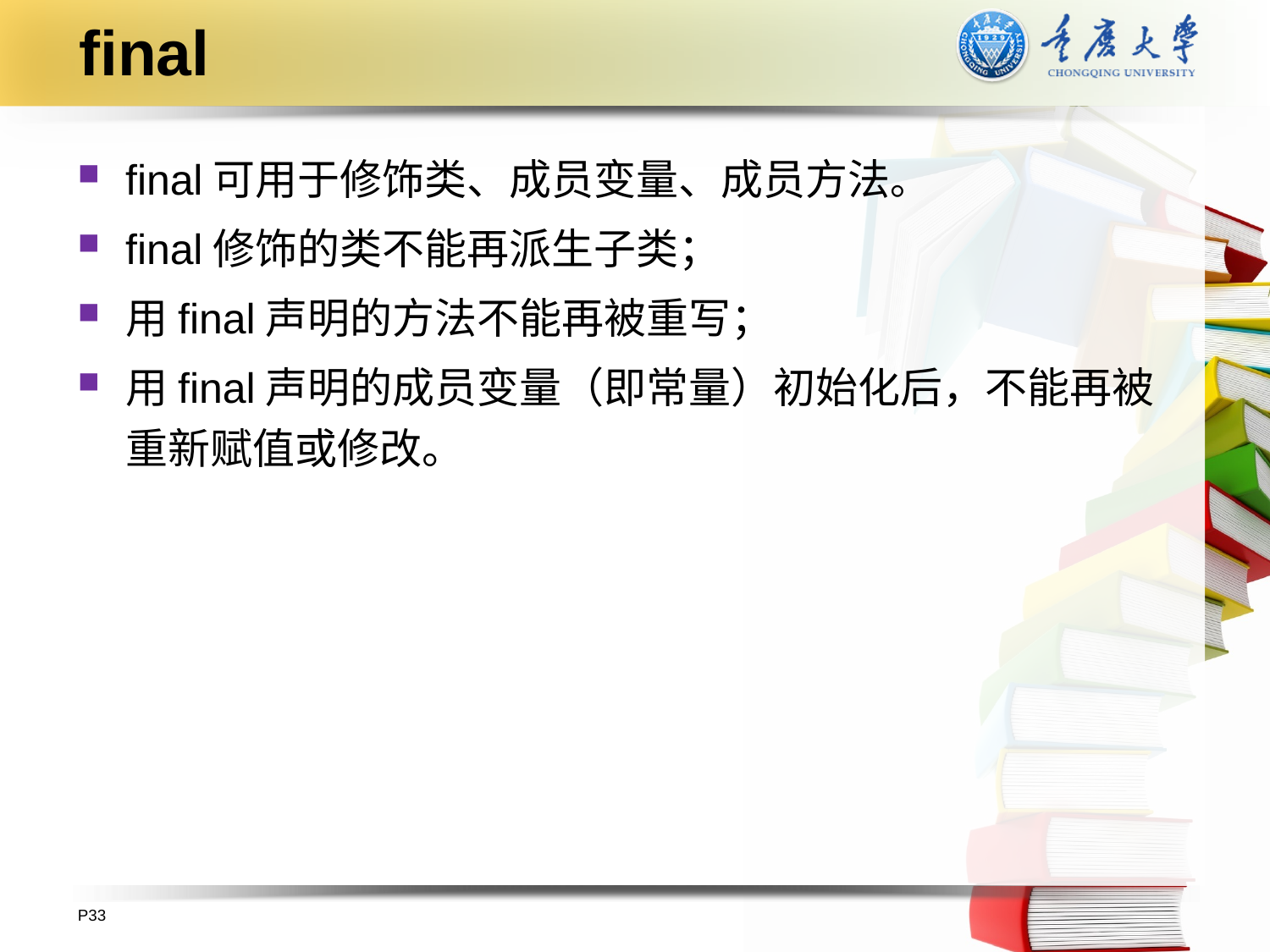

# final
final可用于修饰类、成员变量、成员方法。
final修饰的类不能再派生子类；
用final声明的方法不能再被重写；
用final声明的成员变量（即常量）初始化后，不能再被重新赋值或修改。
P33